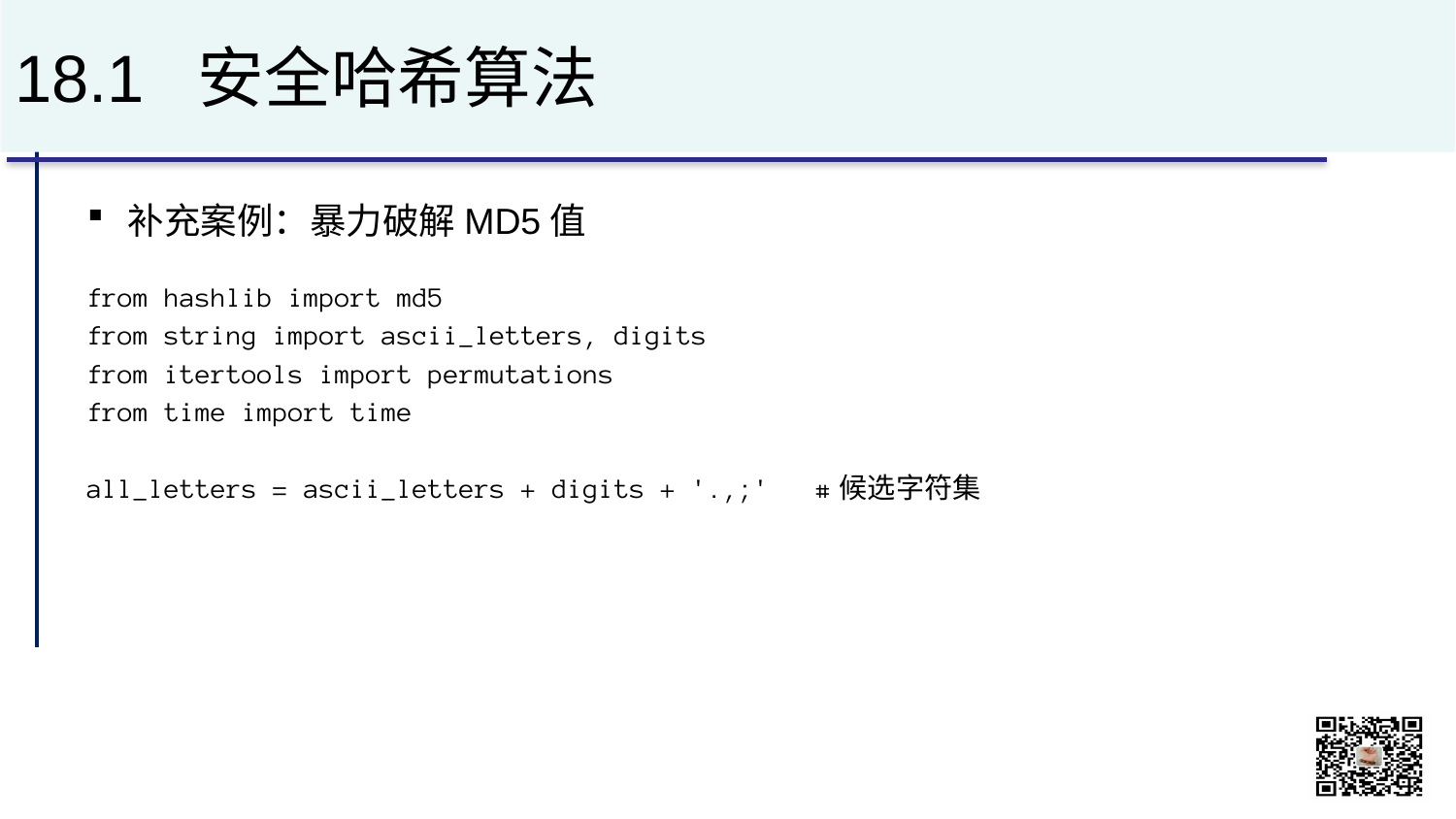

# 18.1  安全哈希算法
补充案例：暴力破解MD5值

from hashlib import md5
from string import ascii_letters, digits
from itertools import permutations
from time import time

all_letters = ascii_letters + digits + '.,;'   #候选字符集